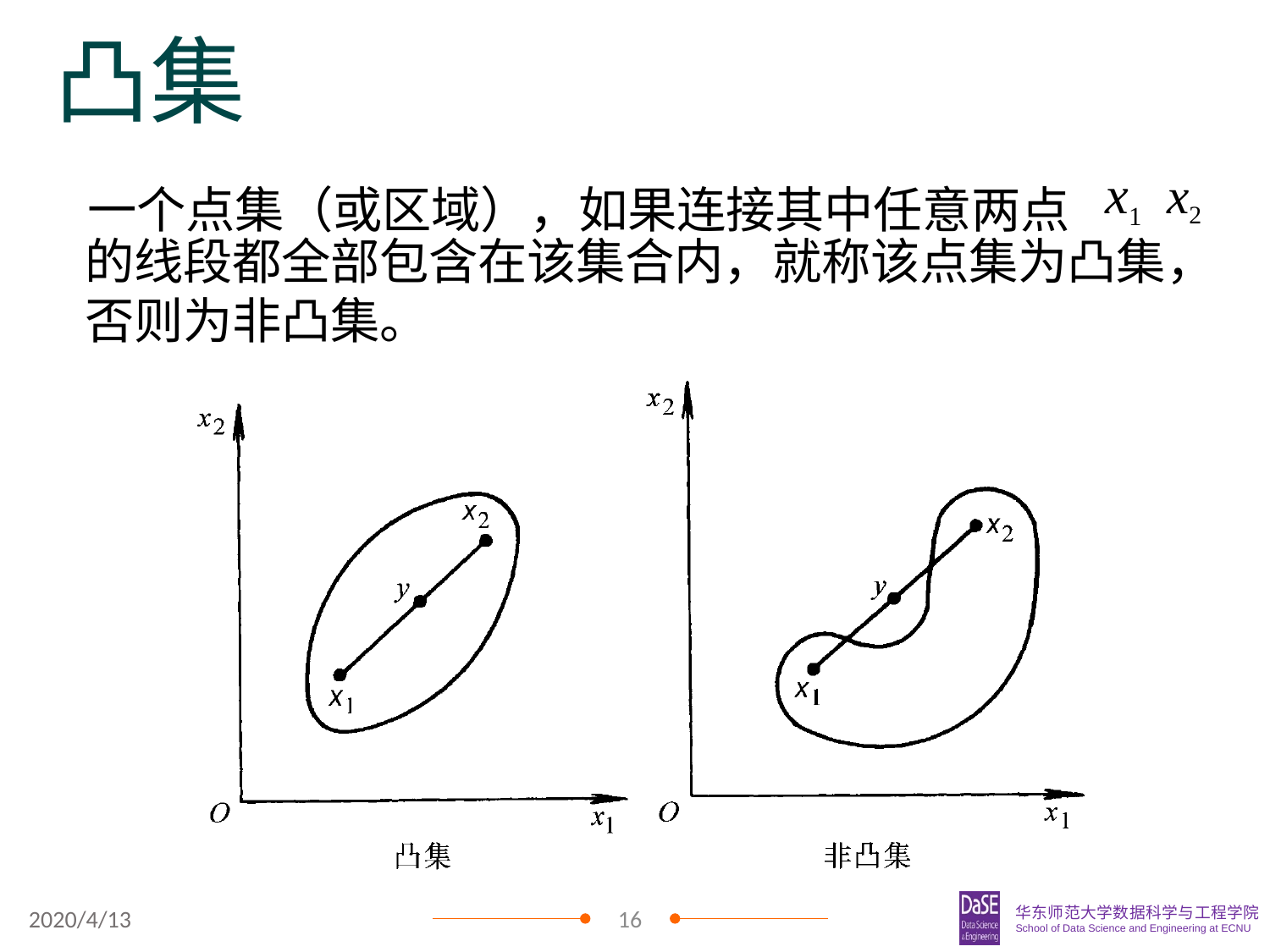

凸集
一个点集（或区域），如果连接其中任意两点
x1	x2
的线段都全部包含在该集合内，就称该点集为凸集， 否则为非凸集。